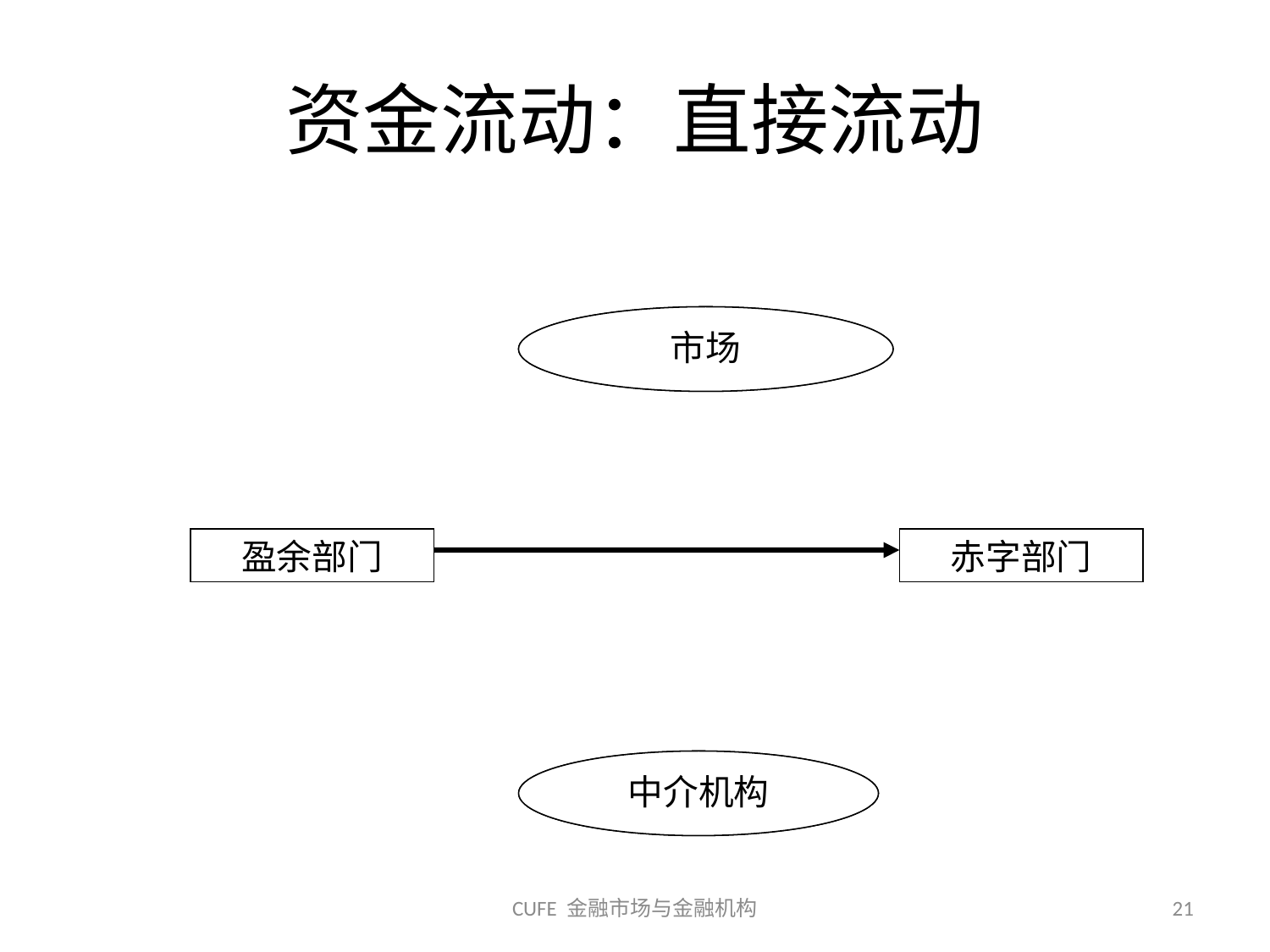

# 资金流动：直接流动
Markets
市场
Surplus Units
盈余部门
Deficit Units
赤字部门

Intermediaries
中介机构
CUFE 金融市场与金融机构
21